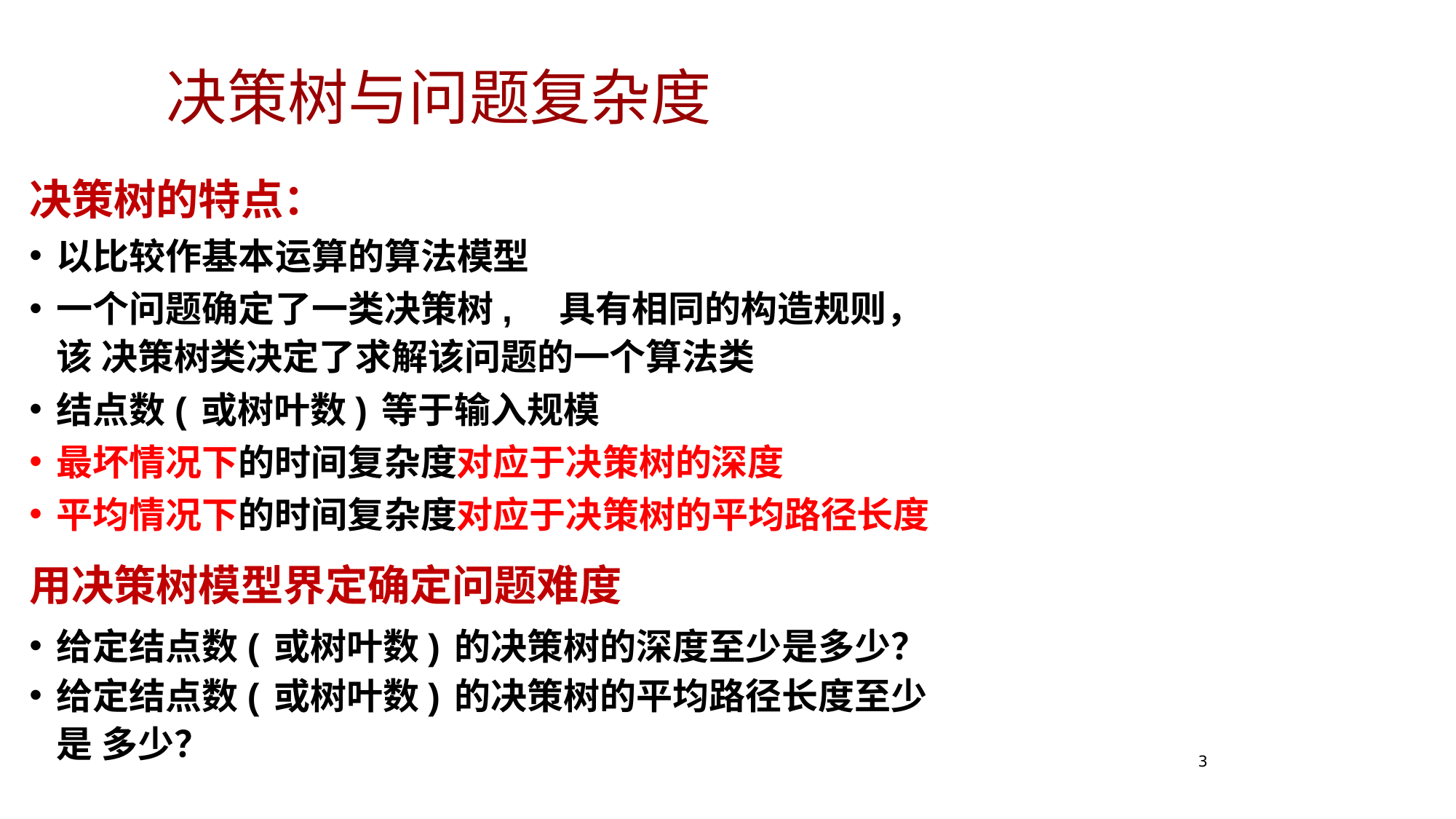

# 决策树与问题复杂度
决策树的特点：
以比较作基本运算的算法模型
一个问题确定了一类决策树,	具有相同的构造规则，该 决策树类决定了求解该问题的一个算法类
结点数(或树叶数)等于输入规模
最坏情况下的时间复杂度对应于决策树的深度
平均情况下的时间复杂度对应于决策树的平均路径长度
用决策树模型界定确定问题难度
给定结点数(或树叶数)的决策树的深度至少是多少？
给定结点数(或树叶数)的决策树的平均路径长度至少是 多少？
3